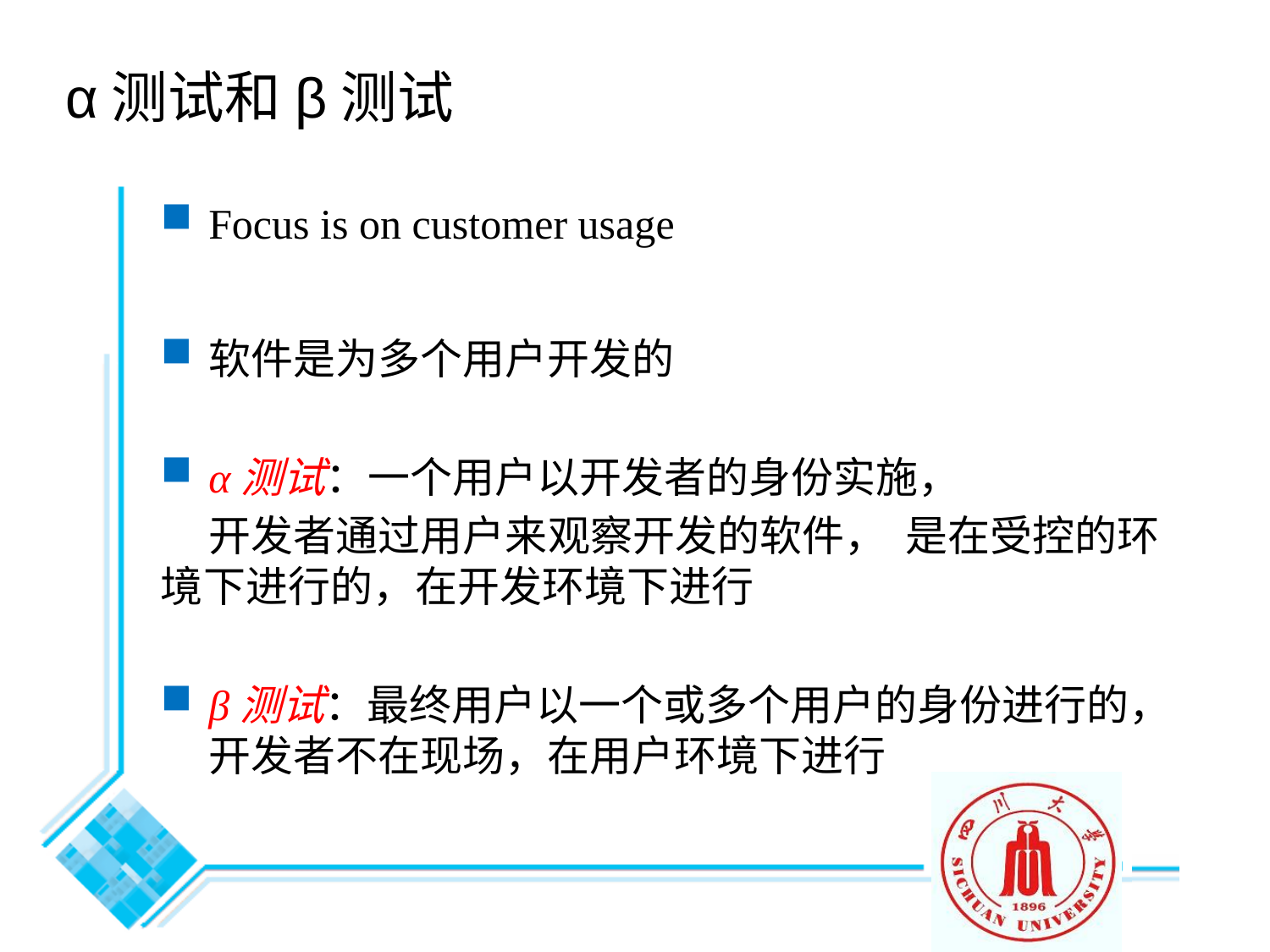

# α测试和β测试
Focus is on customer usage

软件是为多个用户开发的

α测试：一个用户以开发者的身份实施，
    开发者通过用户来观察开发的软件，  是在受控的环境下进行的，在开发环境下进行

β测试：最终用户以一个或多个用户的身份进行的，开发者不在现场，在用户环境下进行